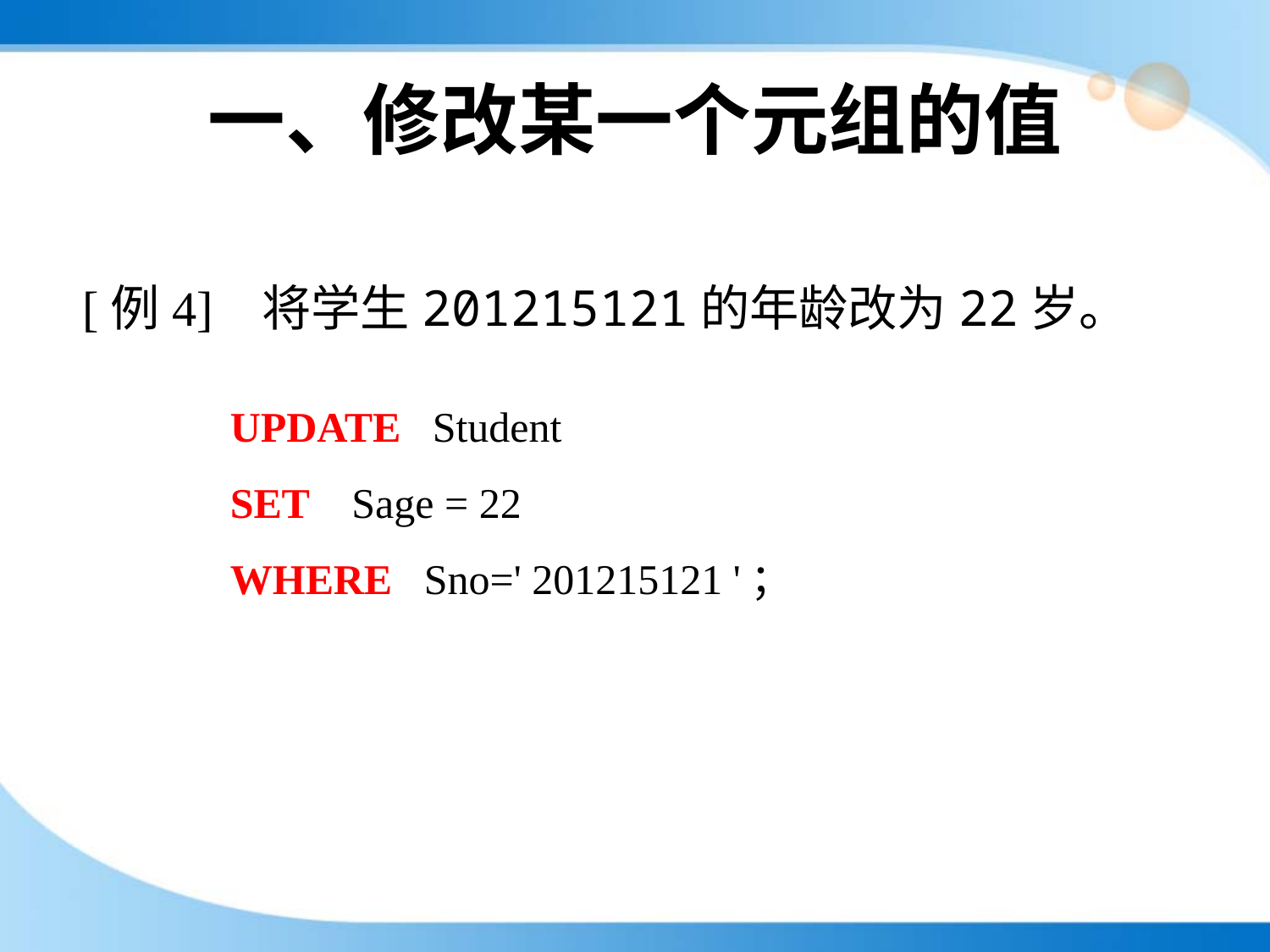

# 一、修改某一个元组的值
[例4]   将学生201215121的年龄改为22岁。
 UPDATE   Student
 SET    Sage = 22
 WHERE   Sno=' 201215121 '；